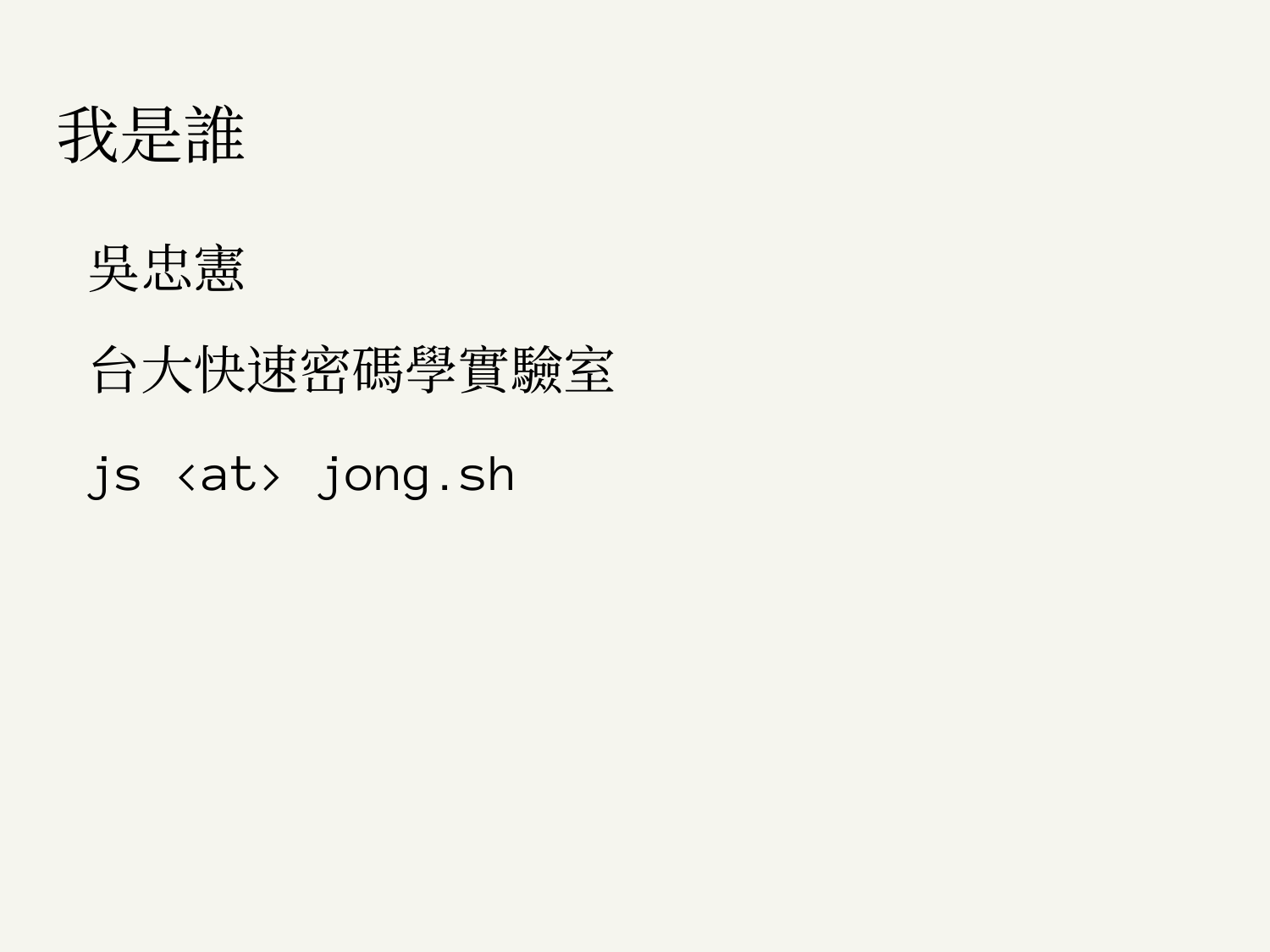

# 我是誰
吳忠憲
台大快速密碼學實驗室
js <at> jong.sh